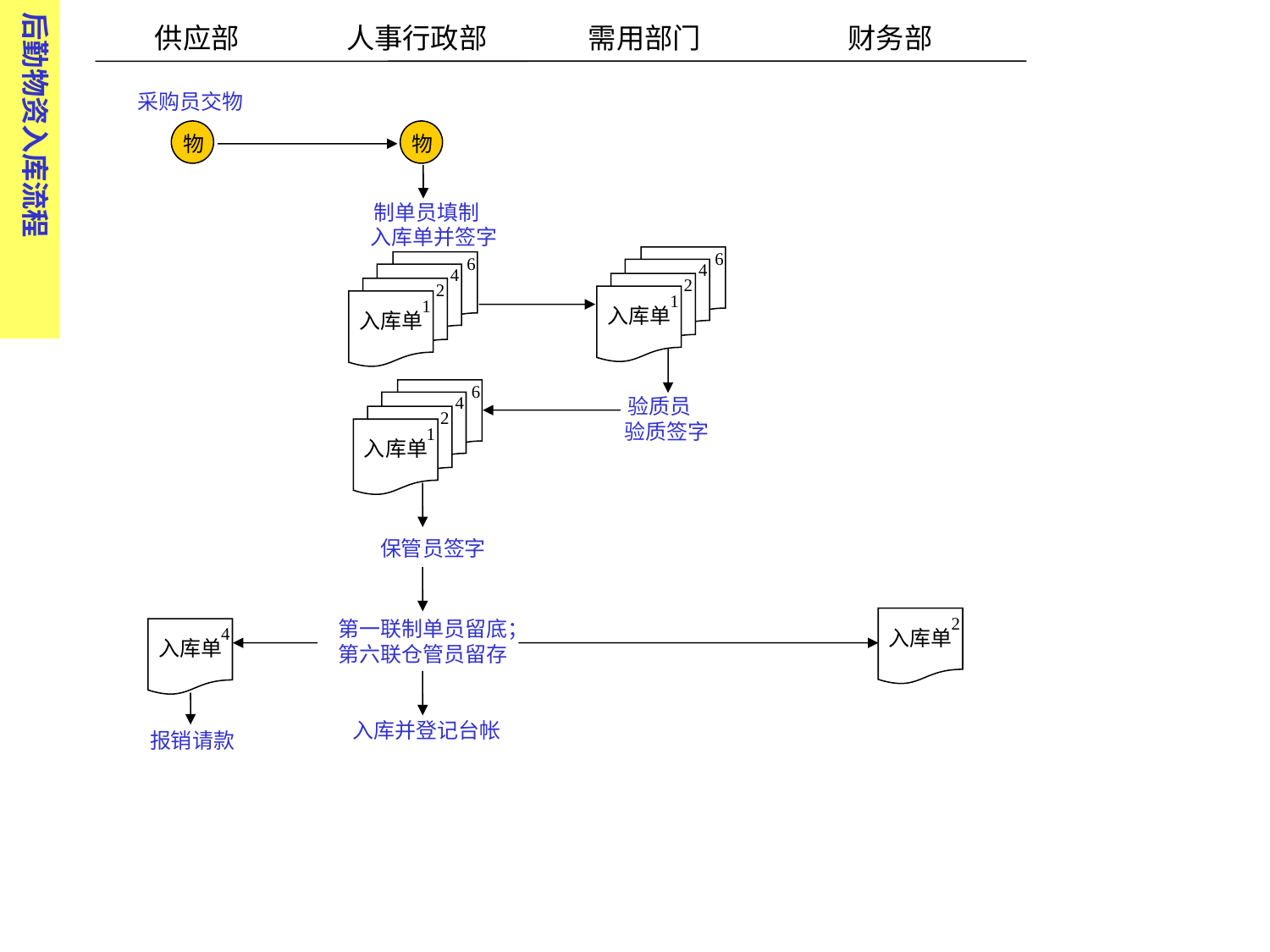

后勤物资入库流程
  供应部                 人事行政部                需用部门                       财务部

采购员交物

物
物

制单员填制    入库单并签字
6
6

4
4

2
2

1

1

入库单

入库单

6

4
验质员    验质签字

2

1

入库单

保管员签字

2

第一联制单员留底；第六联仓管员留存
4

入库单
入库单

入库并登记台帐
报销请款
113